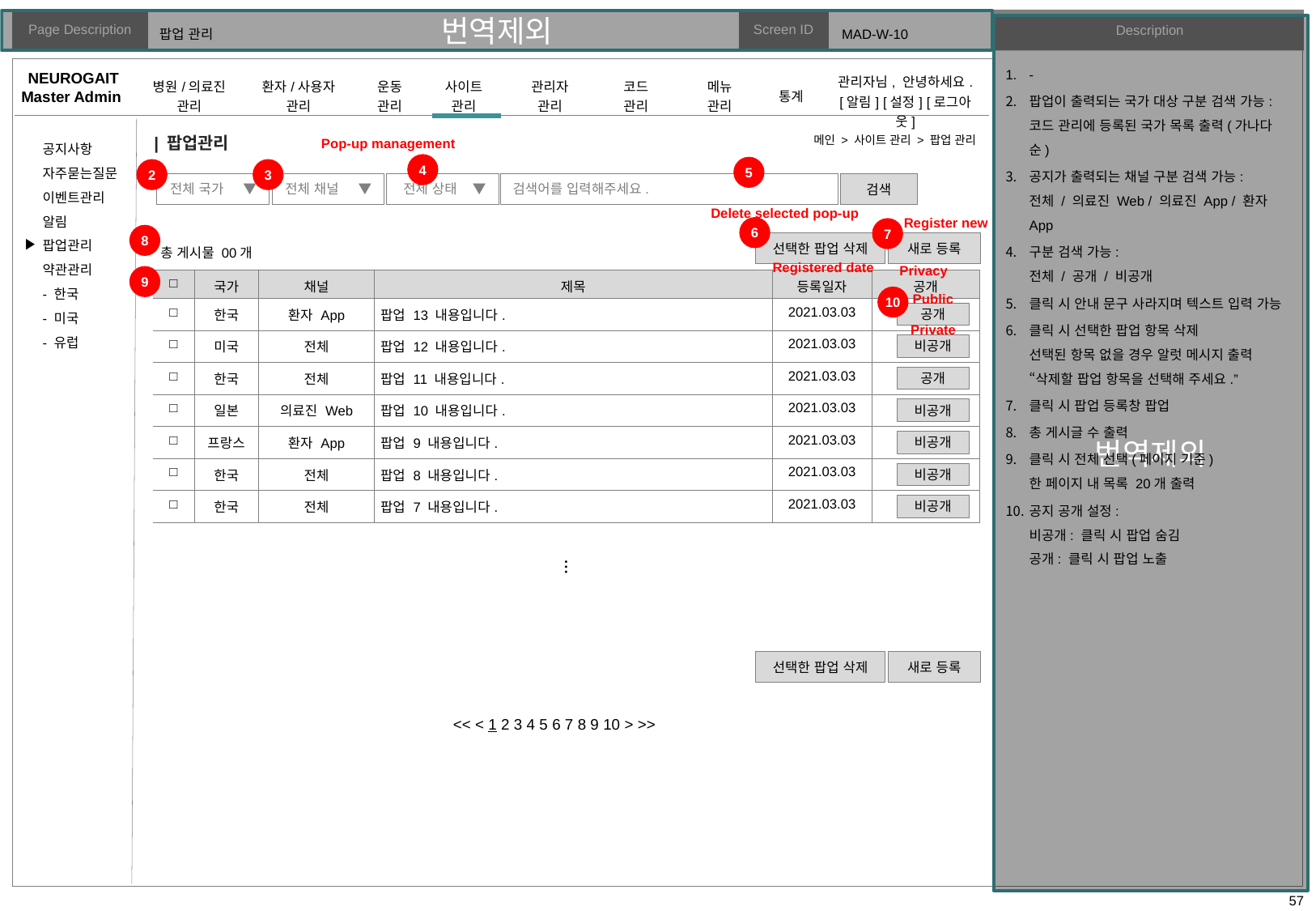

# 팝업 관리
MAD-W-10
-
팝업이 출력되는 국가 대상 구분 검색 가능:
코드 관리에 등록된 국가 목록 출력(가나다순)
공지가 출력되는 채널 구분 검색 가능:
전체 / 의료진 Web / 의료진 App / 환자 App
구분 검색 가능:
전체 / 공개 / 비공개
클릭 시 안내 문구 사라지며 텍스트 입력 가능
클릭 시 선택한 팝업 항목 삭제
선택된 항목 없을 경우 알럿 메시지 출력
“삭제할 팝업 항목을 선택해 주세요.”
클릭 시 팝업 등록창 팝업
총 게시글 수 출력
클릭 시 전체 선택(페이지 기준)
한 페이지 내 목록 20개 출력
공지 공개 설정:
비공개: 클릭 시 팝업 숨김
공개: 클릭 시 팝업 노출

| 팝업관리
메인 > 사이트 관리 > 팝업 관리
Pop-up management
4
5
2
3

전체 국가     ▼

검색어를 입력해주세요.

전체 채널     ▼

전체 상태    ▼

검색
Delete selected pop-up
Register new
6
7
8
▶

선택한 팝업 삭제

새로 등록
총 게시물 00개
Registered date
Privacy
9
| □ | 국가 | 채널 | 제목 | 등록일자 | 공개 |
| --- | --- | --- | --- | --- | --- |
| □ | 한국 | 환자 App | 팝업 13 내용입니다. | 2021.03.03 |  |
| □ | 미국 | 전체 | 팝업 12 내용입니다. | 2021.03.03 |  |
| □ | 한국 | 전체 | 팝업 11 내용입니다. | 2021.03.03 |  |
| □ | 일본 | 의료진 Web | 팝업 10 내용입니다. | 2021.03.03 |  |
| □ | 프랑스 | 환자 App | 팝업 9 내용입니다. | 2021.03.03 |  |
| □ | 한국 | 전체 | 팝업 8 내용입니다. | 2021.03.03 |  |
| □ | 한국 | 전체 | 팝업 7 내용입니다. | 2021.03.03 |  |
10
Public

공개
Private

비공개

공개

비공개

비공개

비공개

비공개
︙

선택한 팝업 삭제

새로 등록
<< < 1 2 3 4 5 6 7 8 9 10 > >>